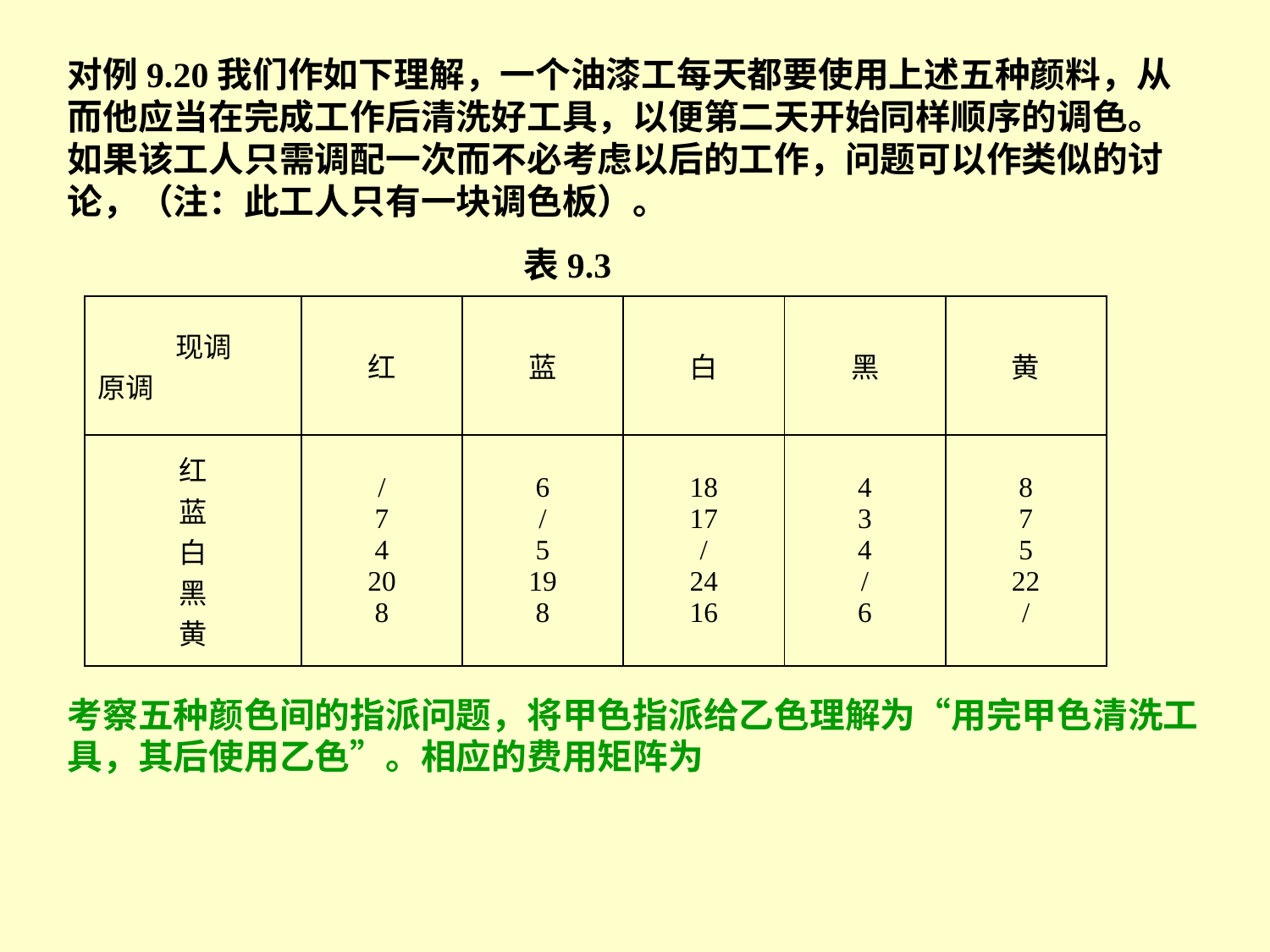

对例9.20我们作如下理解，一个油漆工每天都要使用上述五种颜料，从而他应当在完成工作后清洗好工具，以便第二天开始同样顺序的调色。如果该工人只需调配一次而不必考虑以后的工作，问题可以作类似的讨论，（注：此工人只有一块调色板）。
表9.3
| 现调 原调 | 红 | 蓝 | 白 | 黑 | 黄 |
| --- | --- | --- | --- | --- | --- |
| 红 蓝 白 黑 黄 | / 7 4 20 8 | 6 / 5 19 8 | 18 17 / 24 16 | 4 3 4 / 6 | 8 7 5 22 / |
考察五种颜色间的指派问题，将甲色指派给乙色理解为“用完甲色清洗工具，其后使用乙色”。相应的费用矩阵为